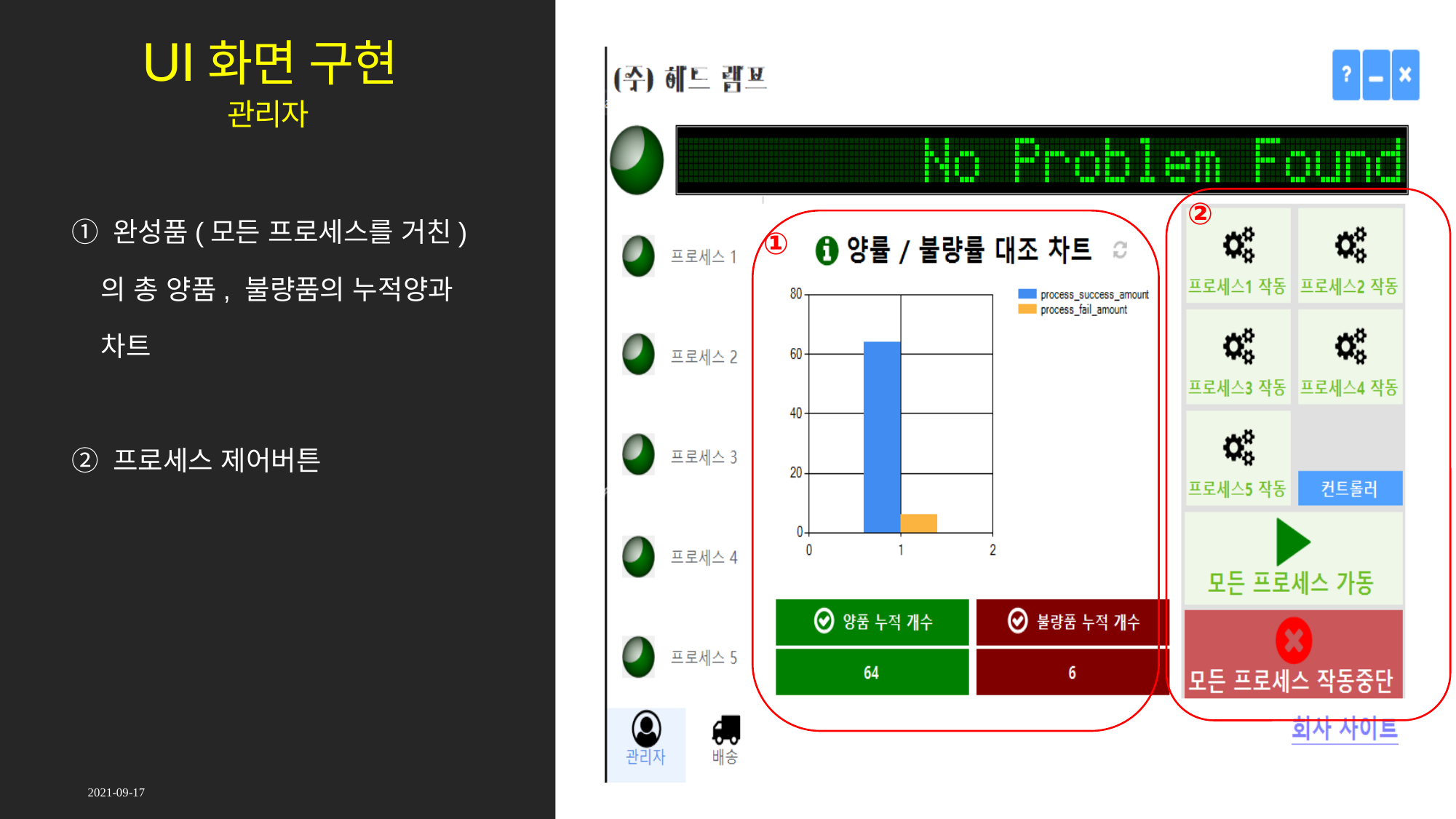

# UI화면 구현

관리자

②
① 완성품(모든 프로세스를 거친)
   의 총 양품, 불량품의 누적양과
   차트

② 프로세스 제어버튼

①
2021-09-17